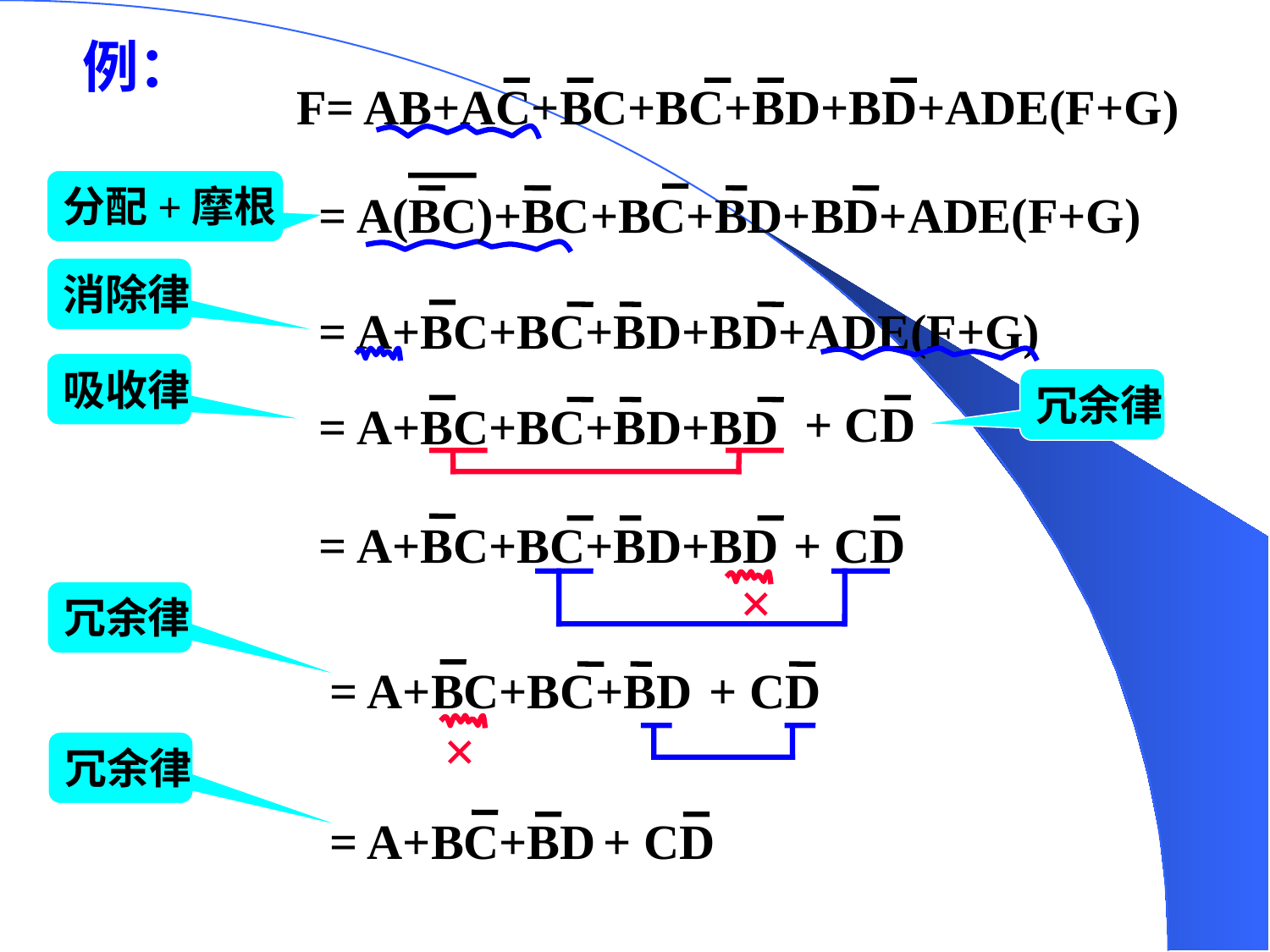

例：
F= AB+AC+BC+BC+BD+BD+ADE(F+G)

分配+摩根

 = A(BC)+BC+BC+BD+BD+ADE(F+G)

消除律
 = A+BC+BC+BD+BD+ADE(F+G)

吸收律
冗余律
+ CD

 = A+BC+BC+BD+BD

 = A+BC+BC+BD+BD
+ CD

×

冗余律
 = A+BC+BC+BD
+ CD

×

冗余律
 = A+BC+BD
+ CD